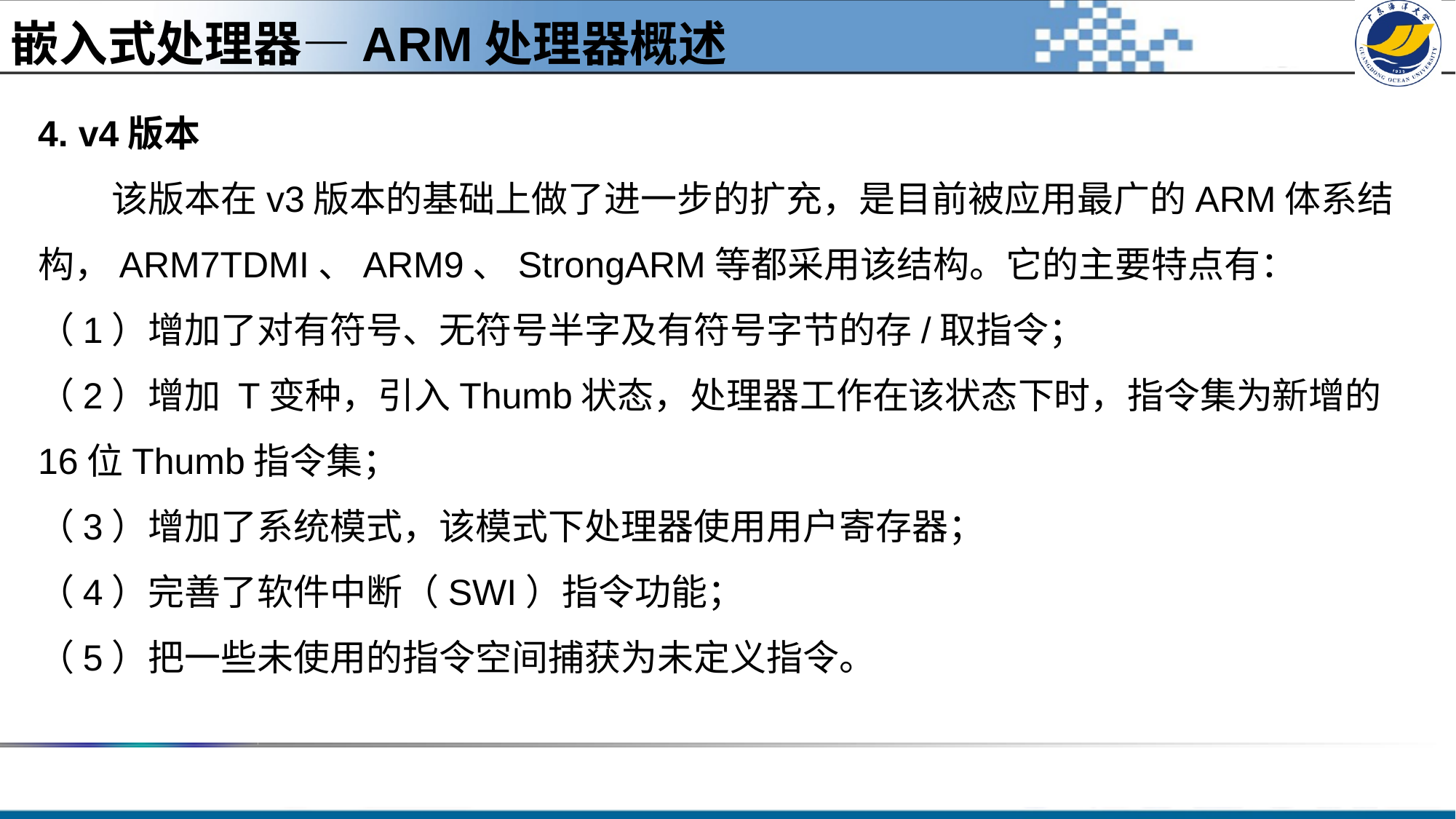

嵌入式处理器—ARM处理器概述
4. v4版本
        该版本在v3版本的基础上做了进一步的扩充，是目前被应用最广的ARM体系结构，ARM7TDMI、ARM9、StrongARM等都采用该结构。它的主要特点有：
（1）增加了对有符号、无符号半字及有符号字节的存/取指令；
（2）增加 T变种，引入Thumb状态，处理器工作在该状态下时，指令集为新增的16位Thumb指令集；
（3）增加了系统模式，该模式下处理器使用用户寄存器；
（4）完善了软件中断（SWI）指令功能；
（5）把一些未使用的指令空间捕获为未定义指令。
40